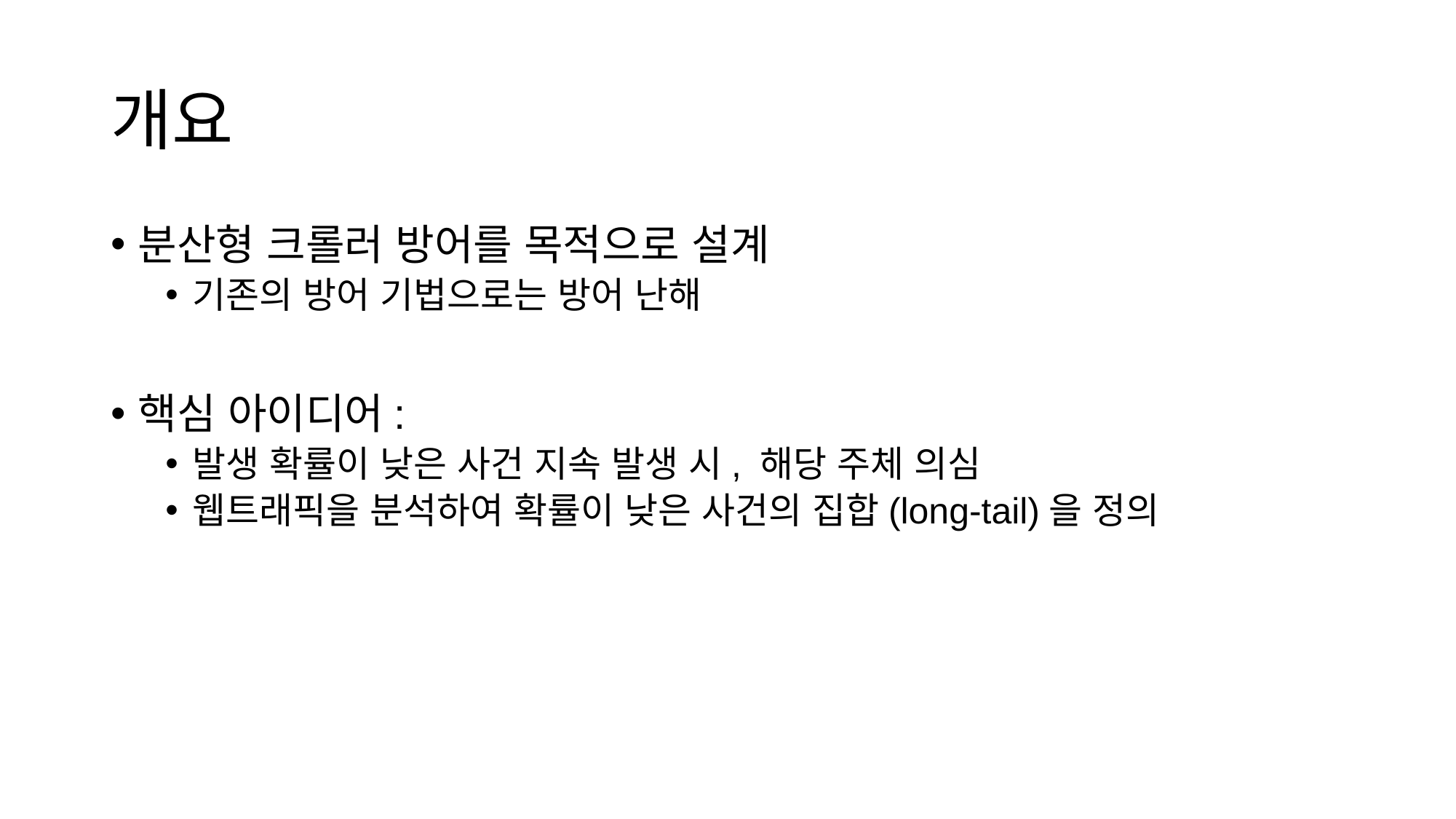

# 개요
분산형 크롤러 방어를 목적으로 설계
기존의 방어 기법으로는 방어 난해

핵심 아이디어:
발생 확률이 낮은 사건 지속 발생 시, 해당 주체 의심
웹트래픽을 분석하여 확률이 낮은 사건의 집합(long-tail)을 정의